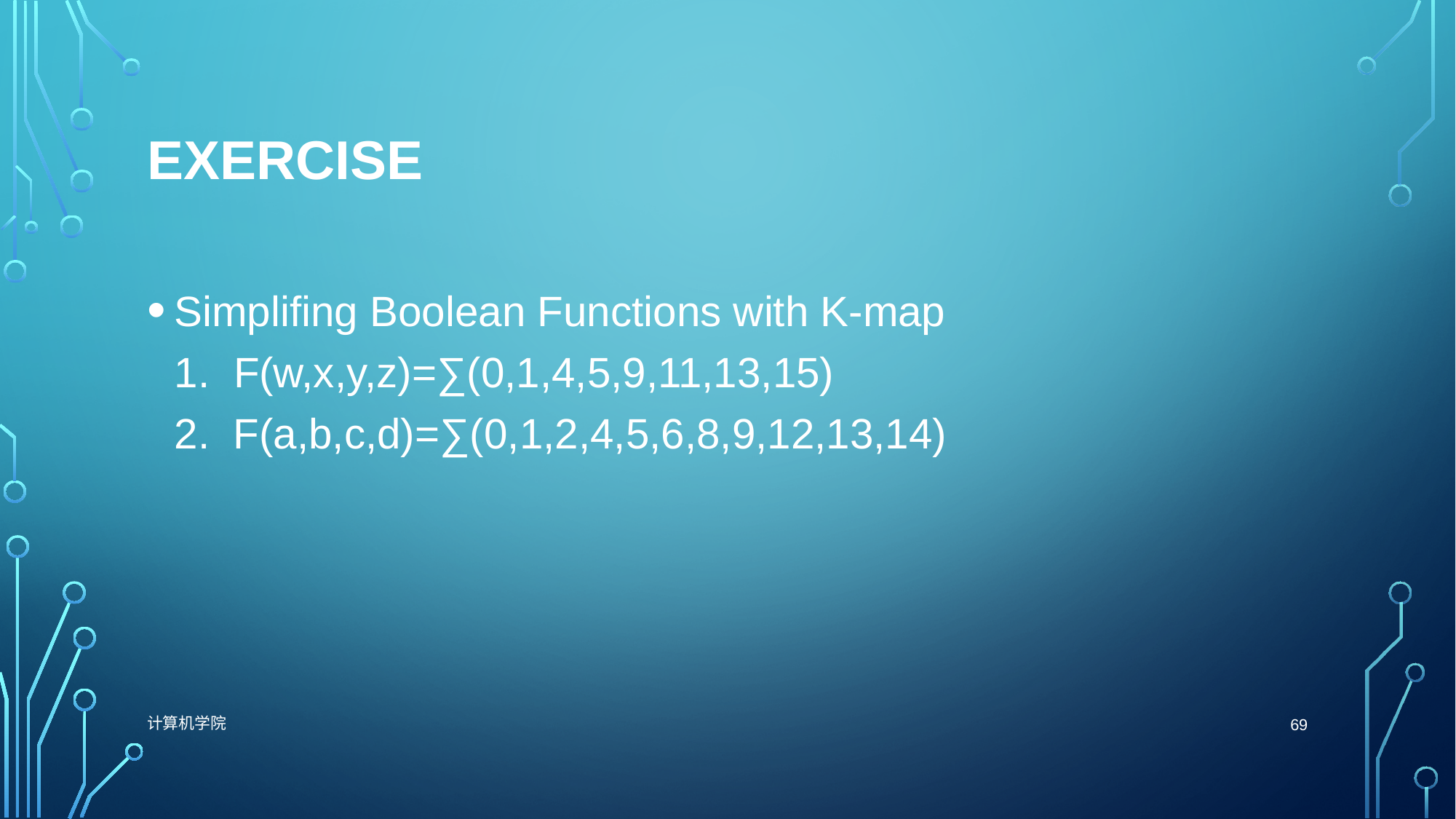

# Exercise
Simplifing Boolean Functions with K-map
1.  F(w,x,y,z)=∑(0,1,4,5,9,11,13,15)
2.  F(a,b,c,d)=∑(0,1,2,4,5,6,8,9,12,13,14)

69
计算机学院